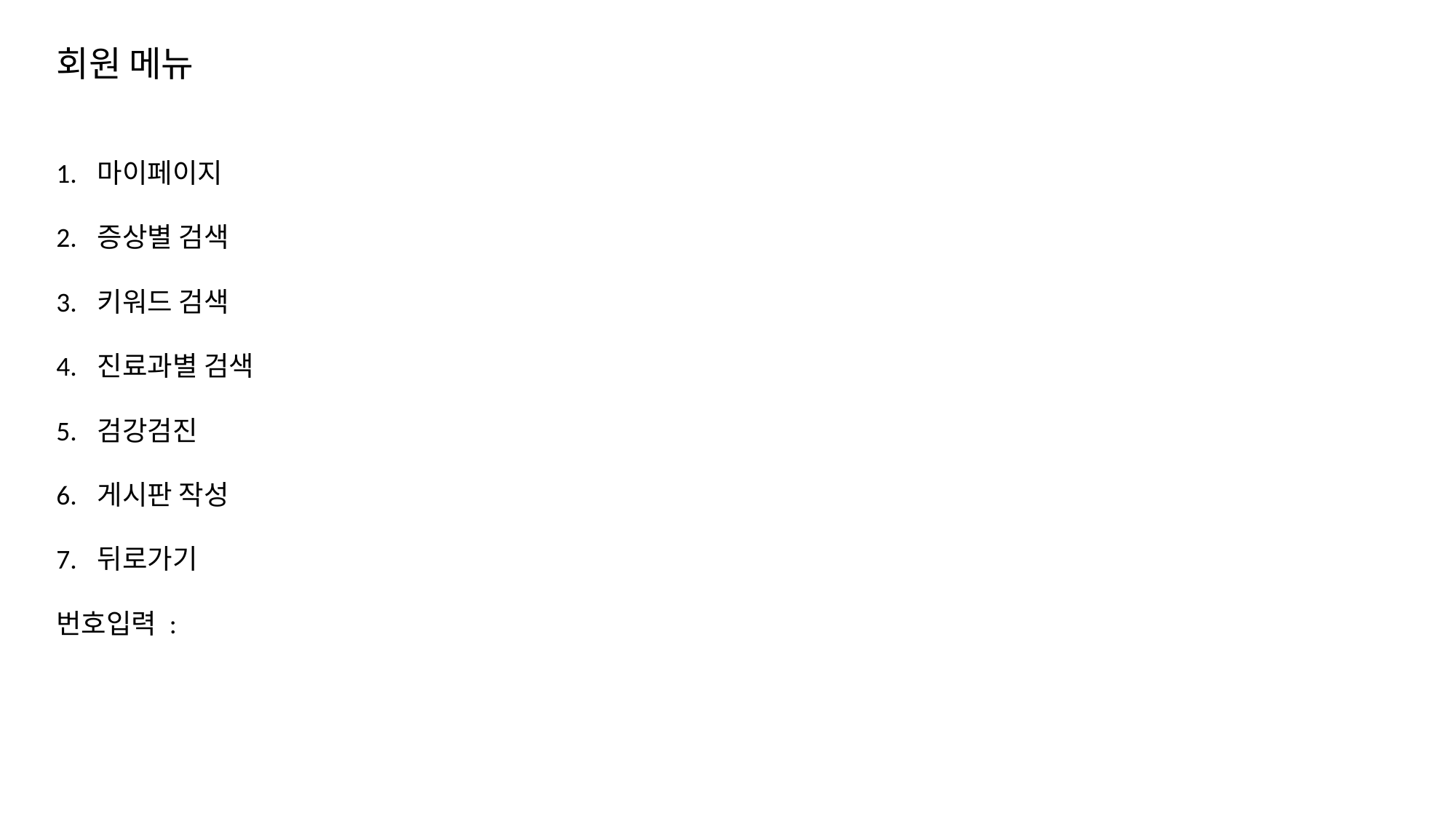

# 회원 메뉴
마이페이지
증상별 검색
키워드 검색
진료과별 검색
검강검진
게시판 작성
뒤로가기
번호입력 :